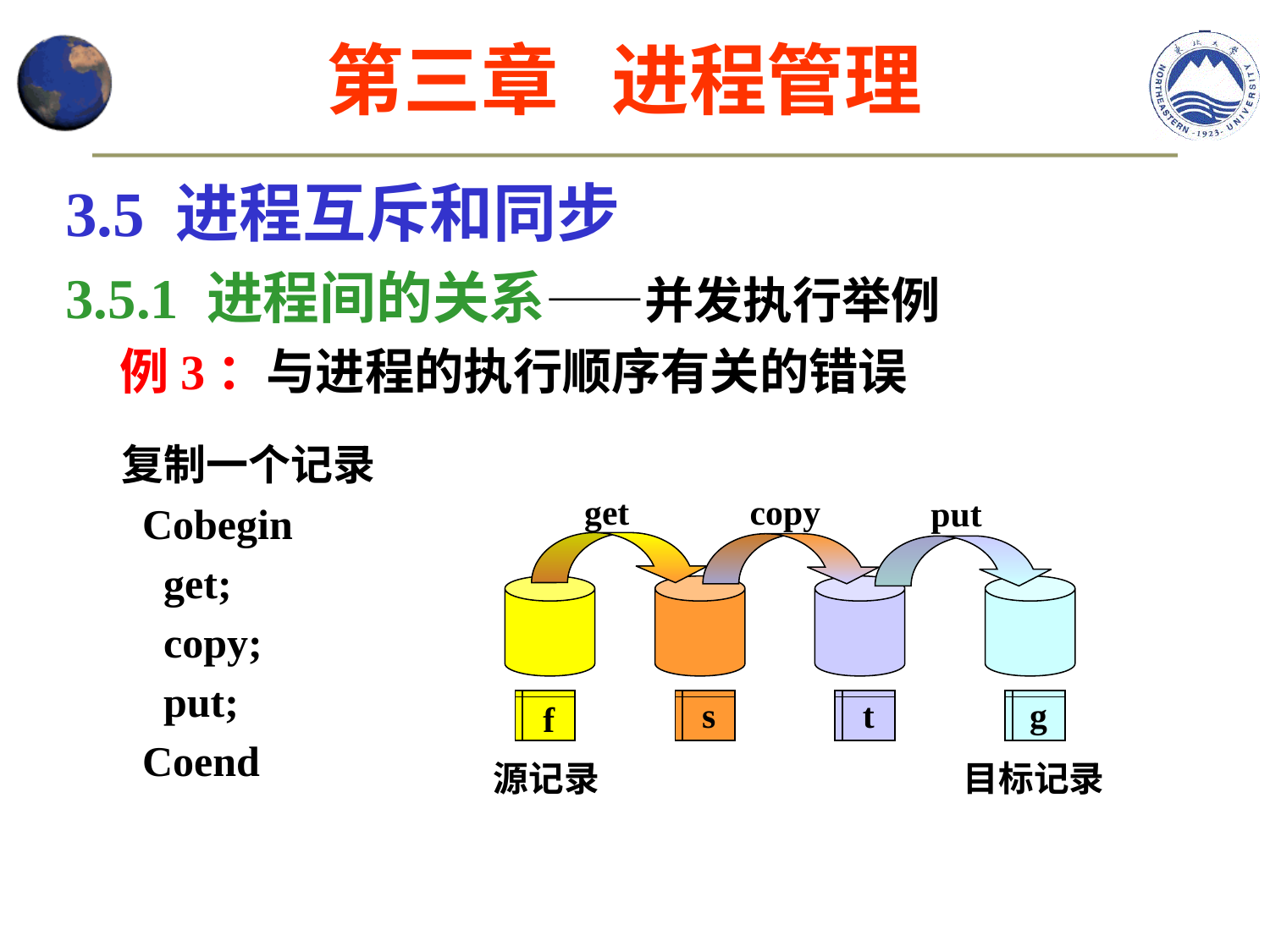

第三章   进程管理
3.5 进程互斥和同步
3.5.1 进程间的关系——并发执行举例
例3：与进程的执行顺序有关的错误
复制一个记录
  Cobegin
    get;
    copy;
    put;
  Coend
get

s
copy

t
put

g
目标记录

f
源记录